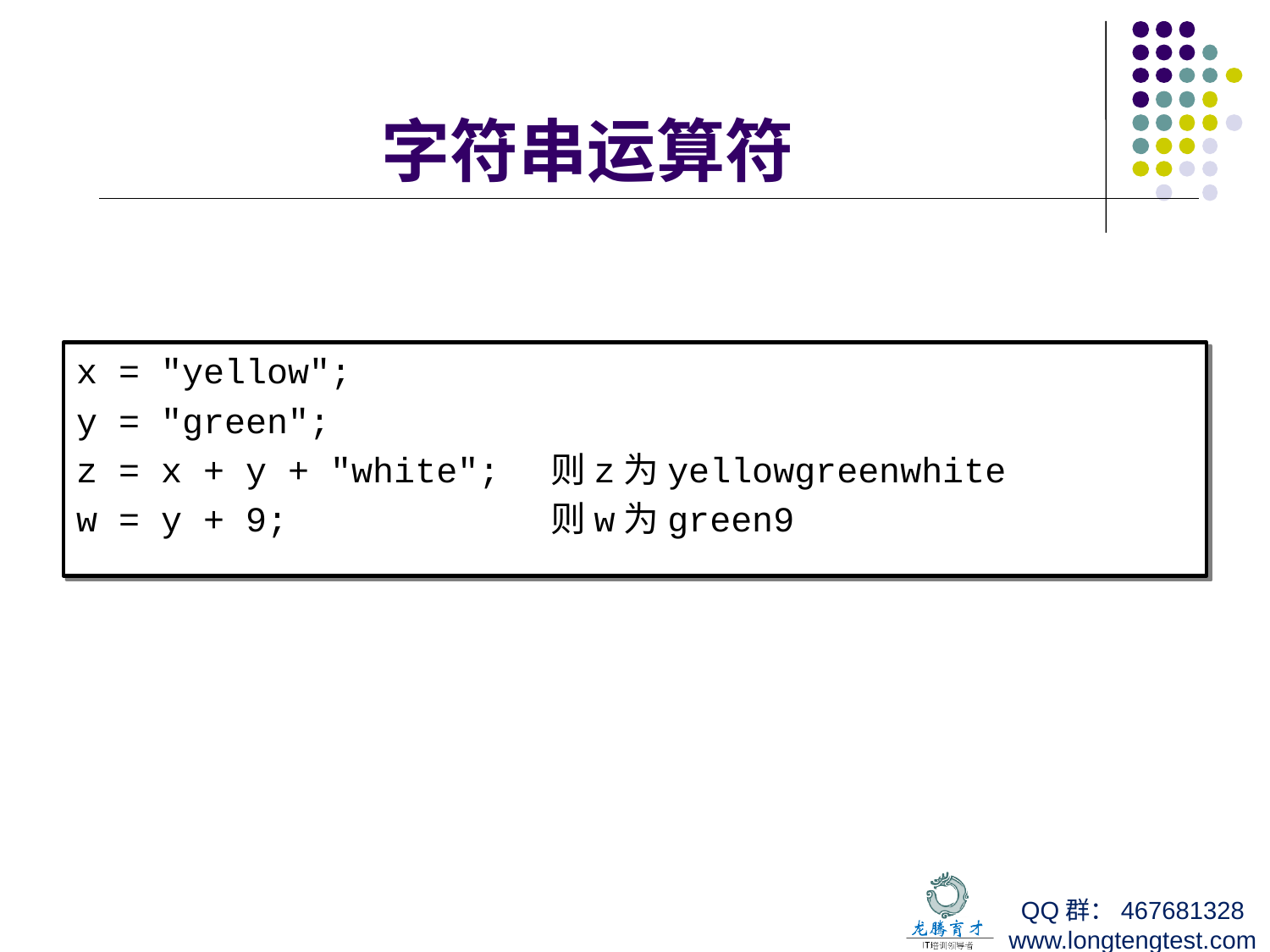

# 字符串运算符
x = "yellow";
y = "green";
z = x + y + "white";  则z为yellowgreenwhite
w = y + 9;            则w为green9